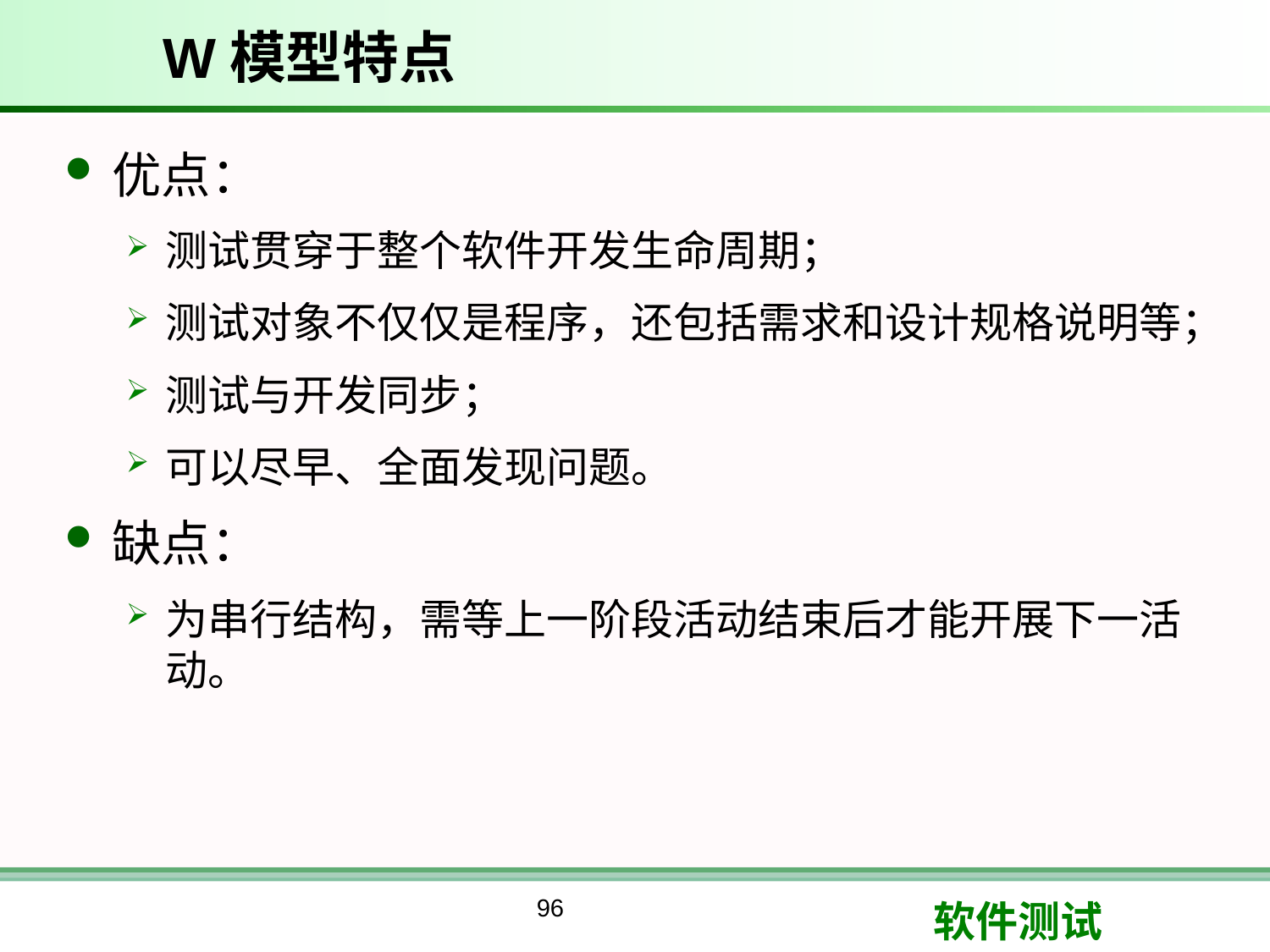

# W模型特点
优点：
测试贯穿于整个软件开发生命周期；
测试对象不仅仅是程序，还包括需求和设计规格说明等；
测试与开发同步；
可以尽早、全面发现问题。
缺点：
为串行结构，需等上一阶段活动结束后才能开展下一活动。
96